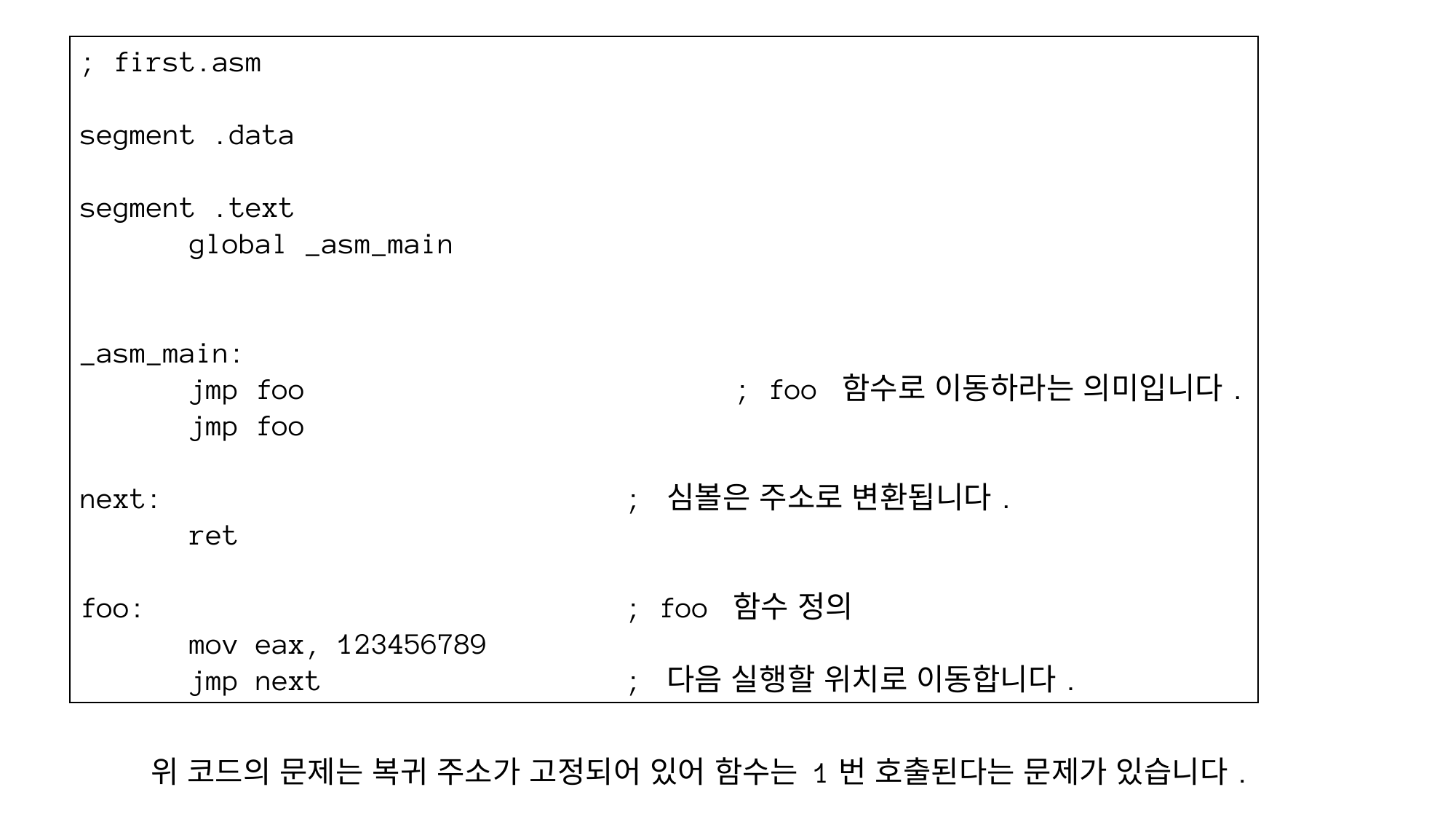

; first.asm

segment .data

segment .text
	global _asm_main

_asm_main:
	jmp foo				; foo 함수로 이동하라는 의미입니다.
	jmp foo

next:					; 심볼은 주소로 변환됩니다.
	ret

foo:					; foo 함수 정의
	mov eax, 123456789
	jmp next			; 다음 실행할 위치로 이동합니다.
위 코드의 문제는 복귀 주소가 고정되어 있어 함수는 1번 호출된다는 문제가 있습니다.